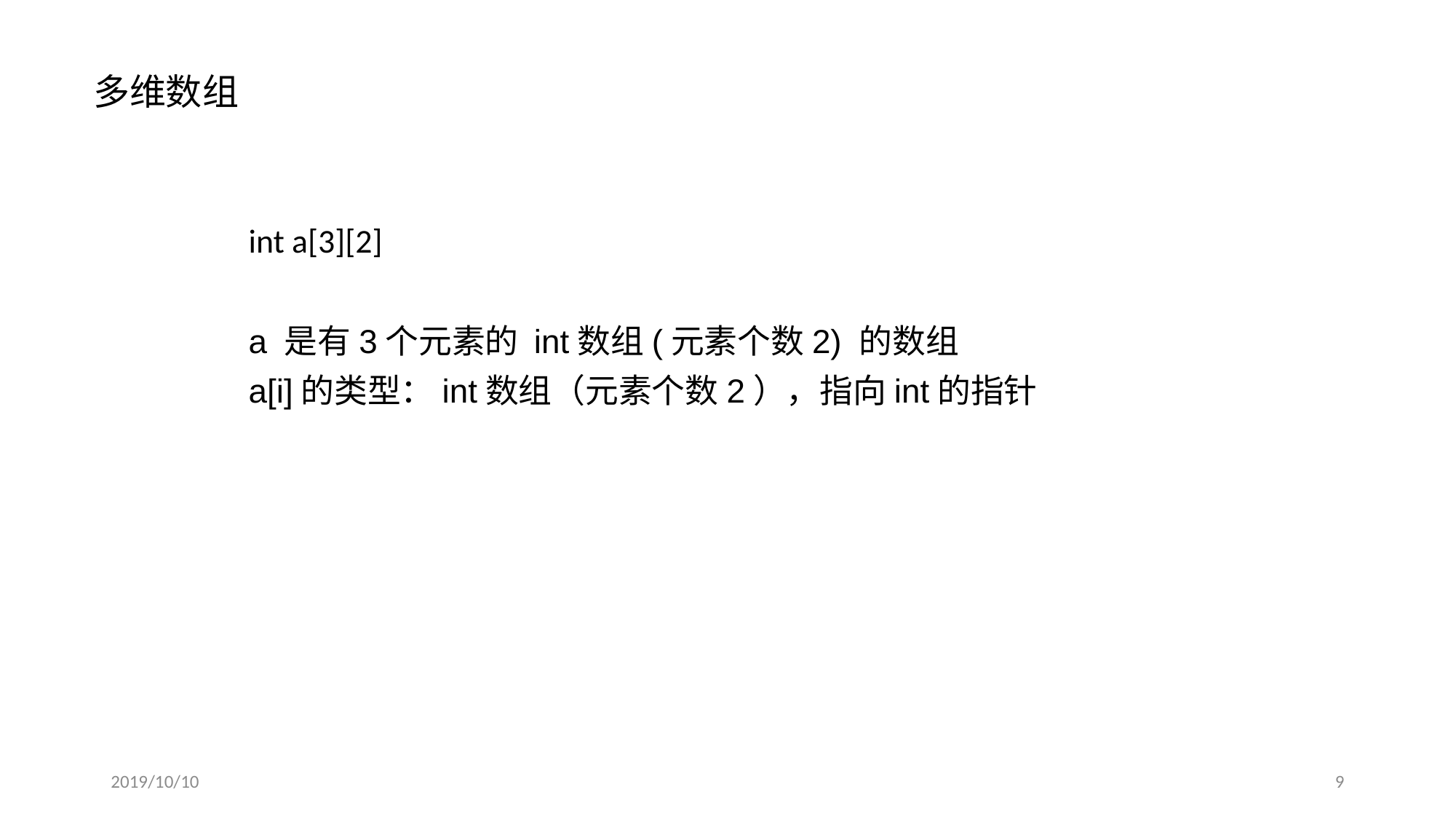

多维数组
int a[3][2]

a 是有3个元素的 int数组(元素个数2) 的数组
a[i]的类型：int数组（元素个数2），指向int的指针
2019/10/10
9